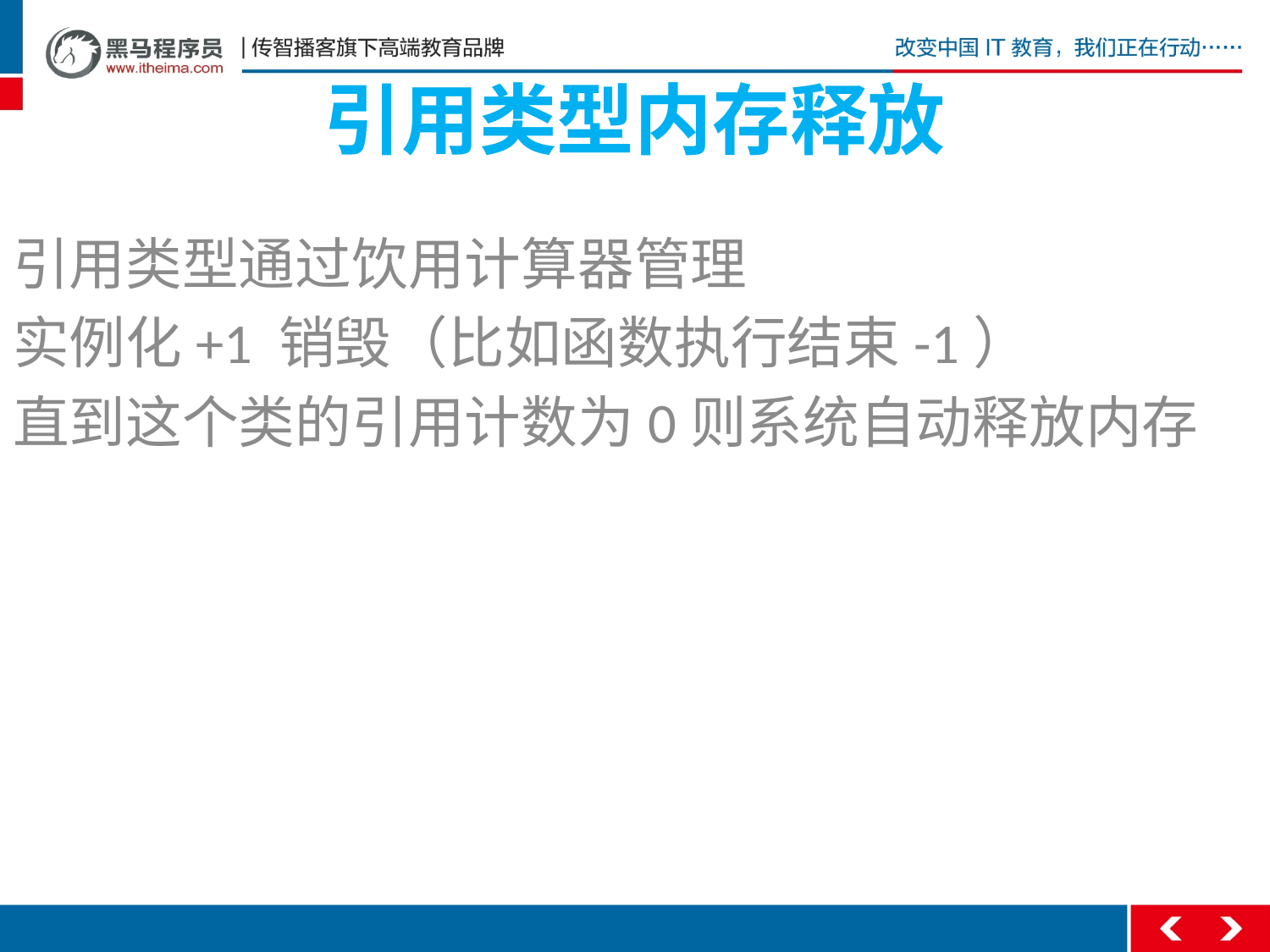

# 引用类型内存释放
引用类型通过饮用计算器管理
实例化+1 销毁（比如函数执行结束-1）
直到这个类的引用计数为0则系统自动释放内存